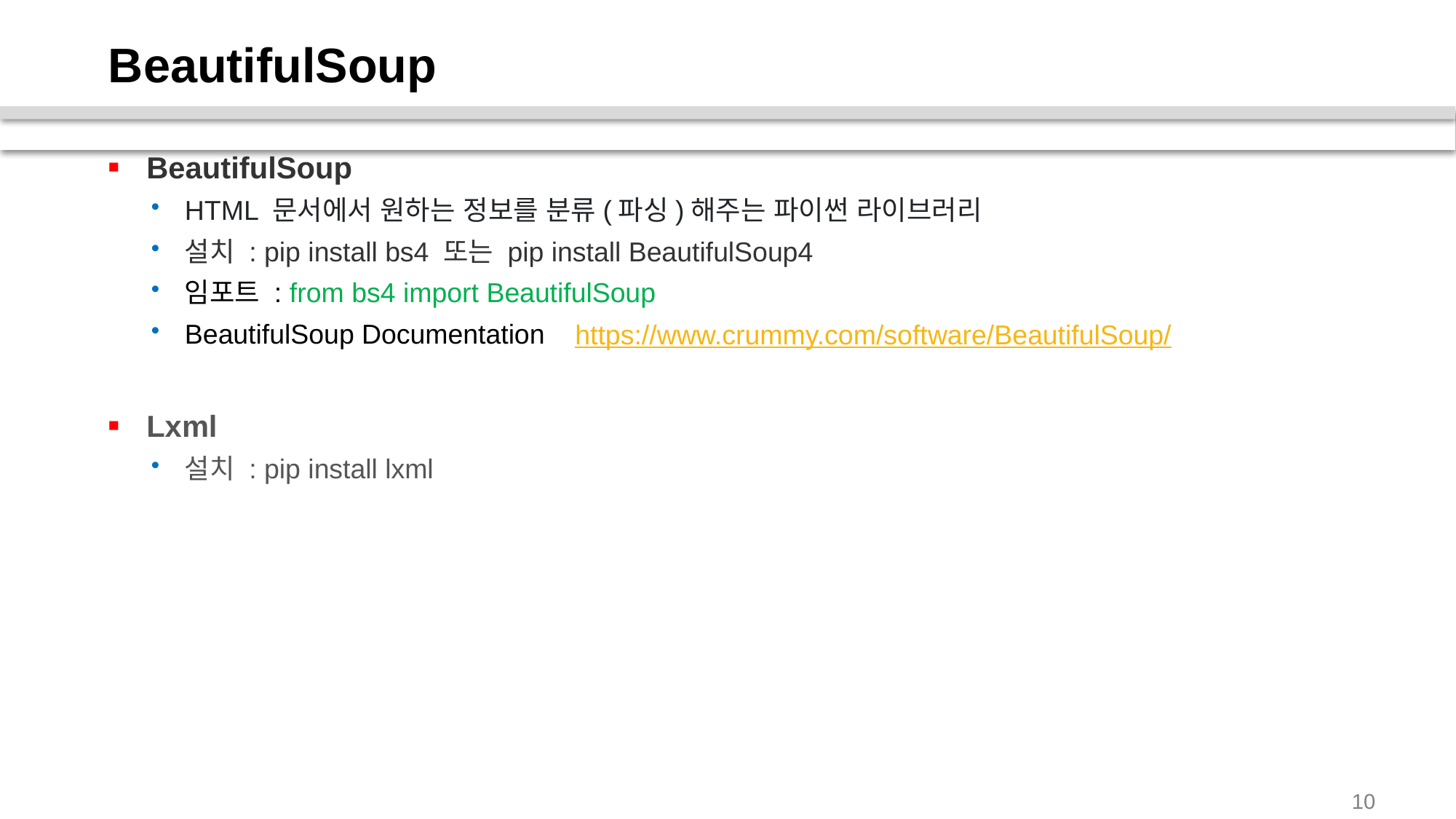

# BeautifulSoup
BeautifulSoup
HTML 문서에서 원하는 정보를 분류(파싱)해주는 파이썬 라이브러리
설치 : pip install bs4 또는 pip install BeautifulSoup4
임포트 : from bs4 import BeautifulSoup
BeautifulSoup Documentation

Lxml
설치 : pip install lxml
https://www.crummy.com/software/BeautifulSoup/